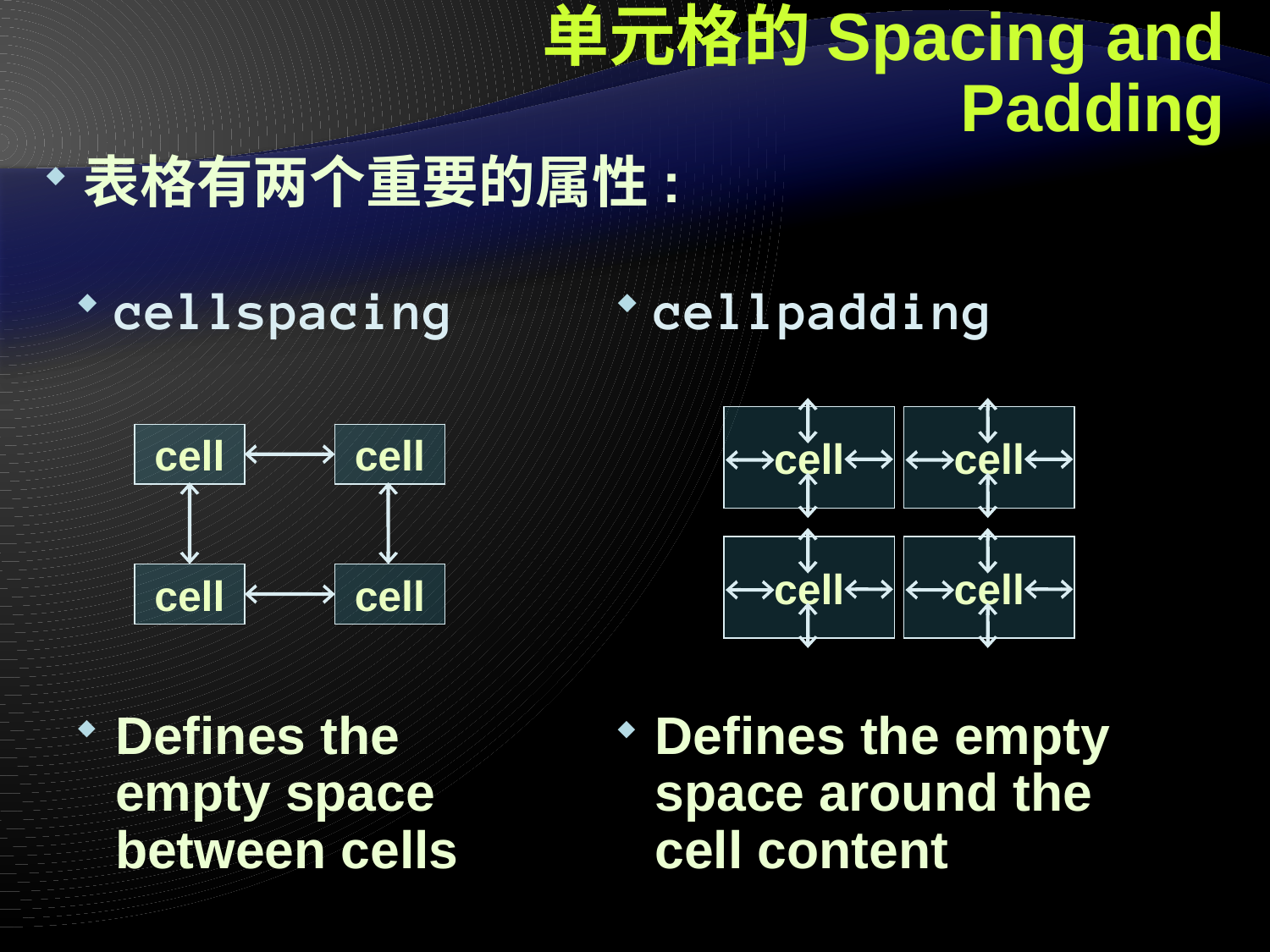

# 单元格的Spacing and Padding
表格有两个重要的属性:
cellspacing

Defines the empty space between cells
cellpadding

Defines the empty space around the cell content
cell
cell

cell
cell

cell
cell

cell
cell

66